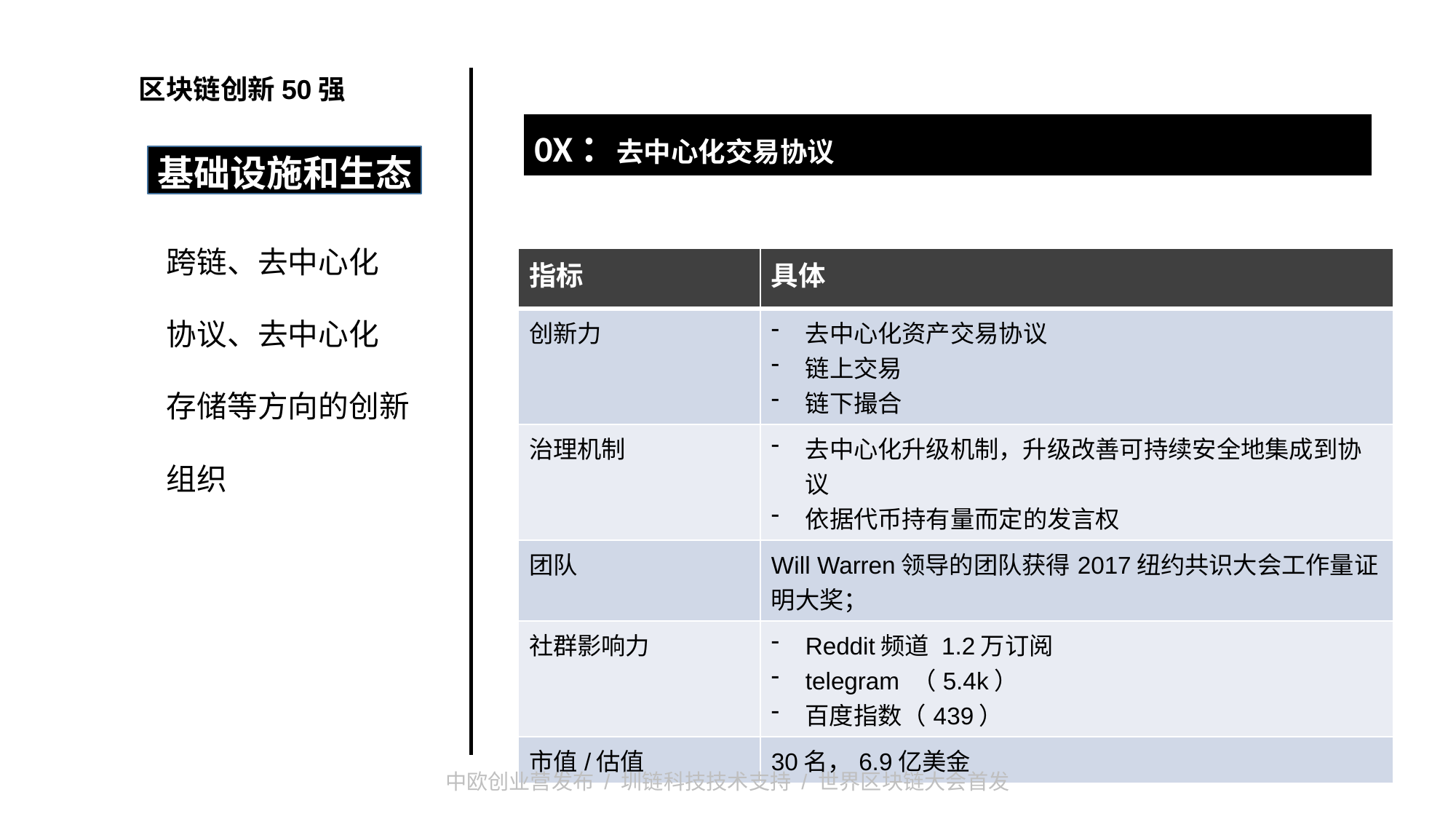

区块链创新50强
| 0X：去中心化交易协议 |
| --- |
|  |
基础设施和生态
基础设施
跨链、去中心化
协议、去中心化
存储等方向的创新
组织
| 指标 | 具体 |
| --- | --- |
| 创新力 | 去中心化资产交易协议 链上交易 链下撮合 |
| 治理机制 | 去中心化升级机制，升级改善可持续安全地集成到协议 依据代币持有量而定的发言权 |
| 团队 | Will Warren领导的团队获得2017纽约共识大会工作量证明大奖； |
| 社群影响力 | Reddit频道 1.2万订阅 telegram （5.4k） 百度指数（439） |
| 市值/估值 | 30名，6.9亿美金 |
21
中欧创业营发布 / 圳链科技技术支持 / 世界区块链大会首发